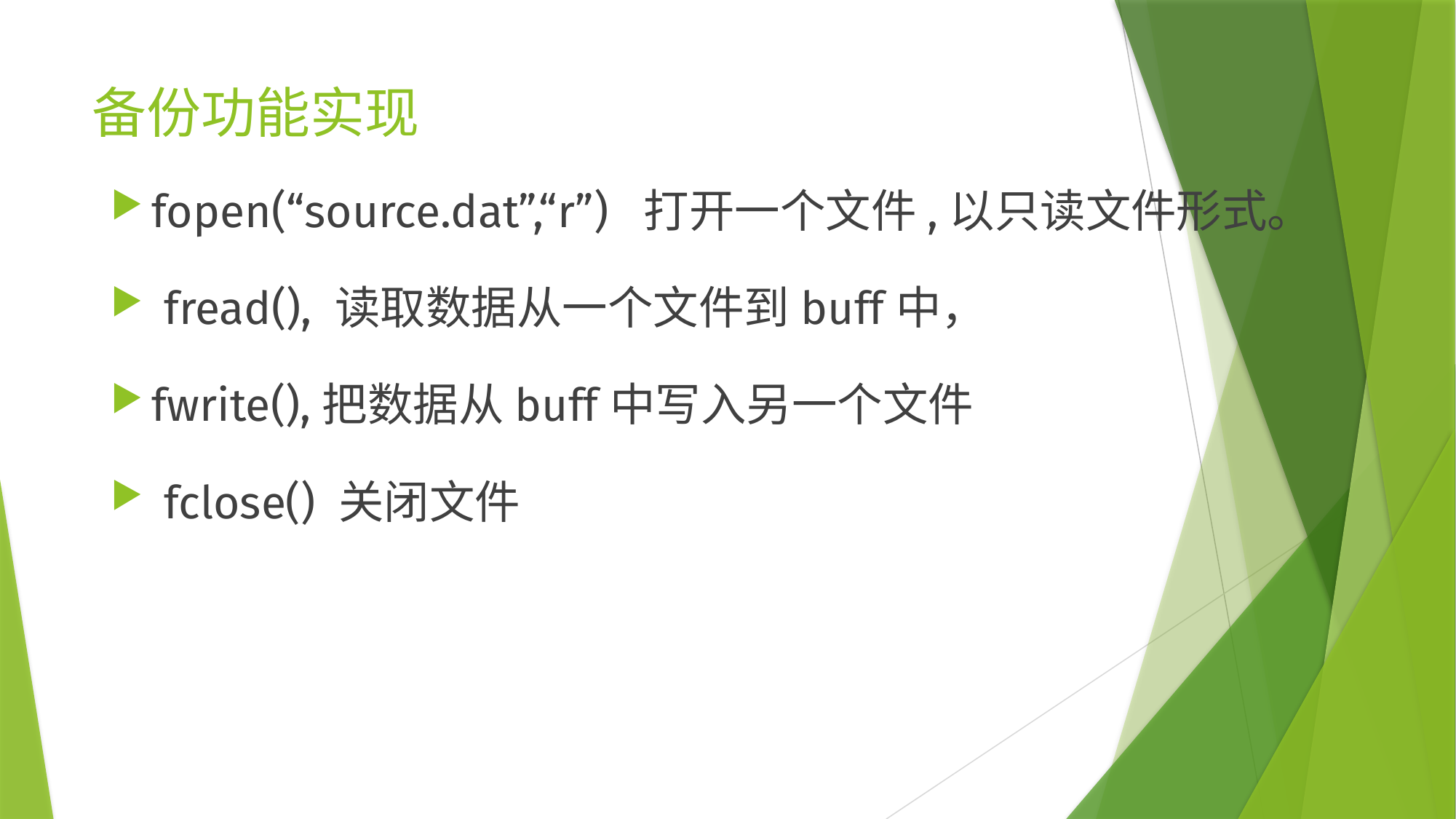

# 备份功能实现
fopen(“source.dat”,“r”)  打开一个文件,以只读文件形式。
 fread(), 读取数据从一个文件到buff中，
fwrite(),把数据从buff中写入另一个文件
 fclose() 关闭文件